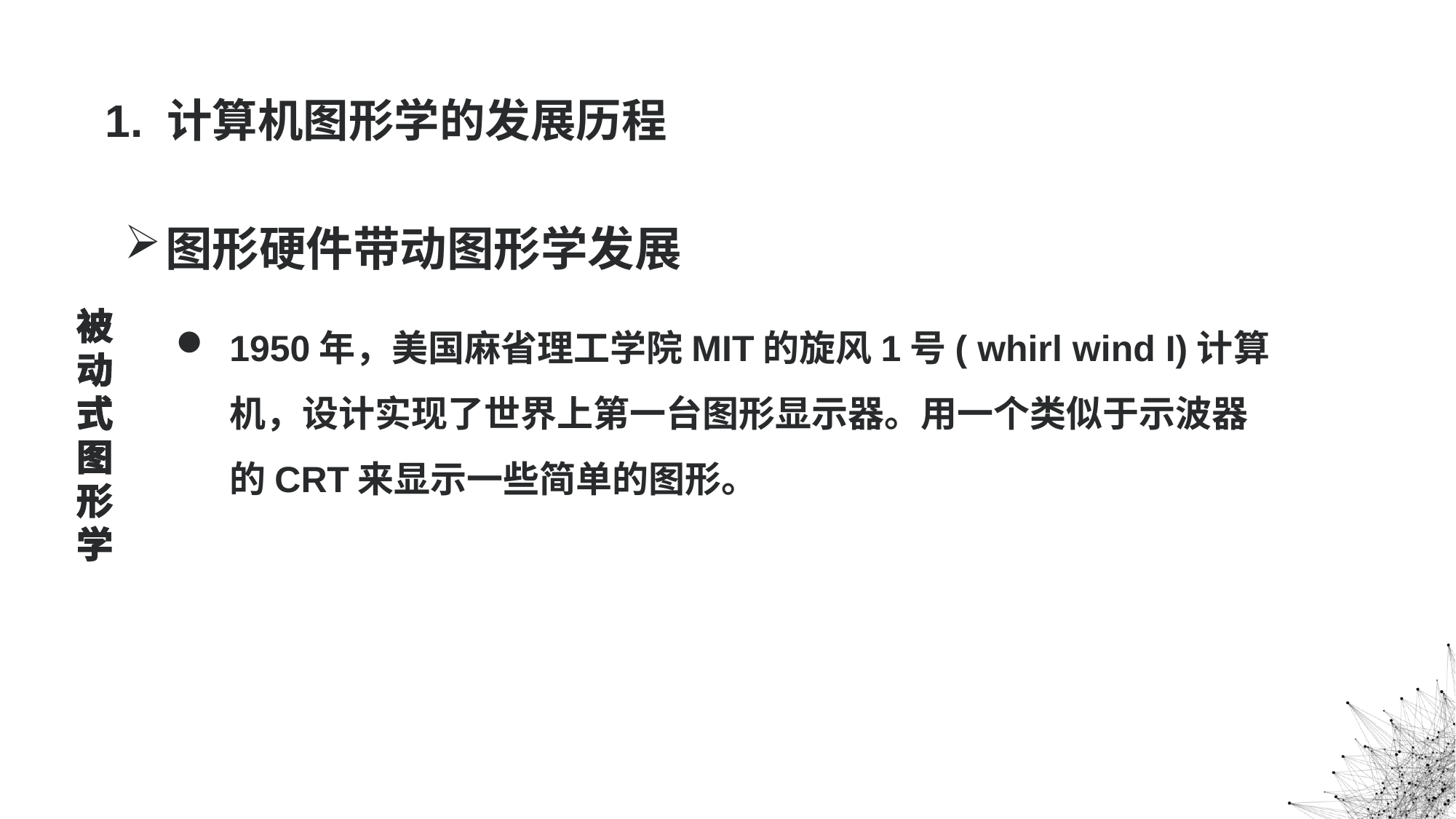

# 1. 计算机图形学的发展历程
图形硬件带动图形学发展
1950年，美国麻省理工学院MIT的旋风1号( whirl wind I)计算机，设计实现了世界上第一台图形显示器。用一个类似于示波器的CRT来显示一些简单的图形。

被动式图形学